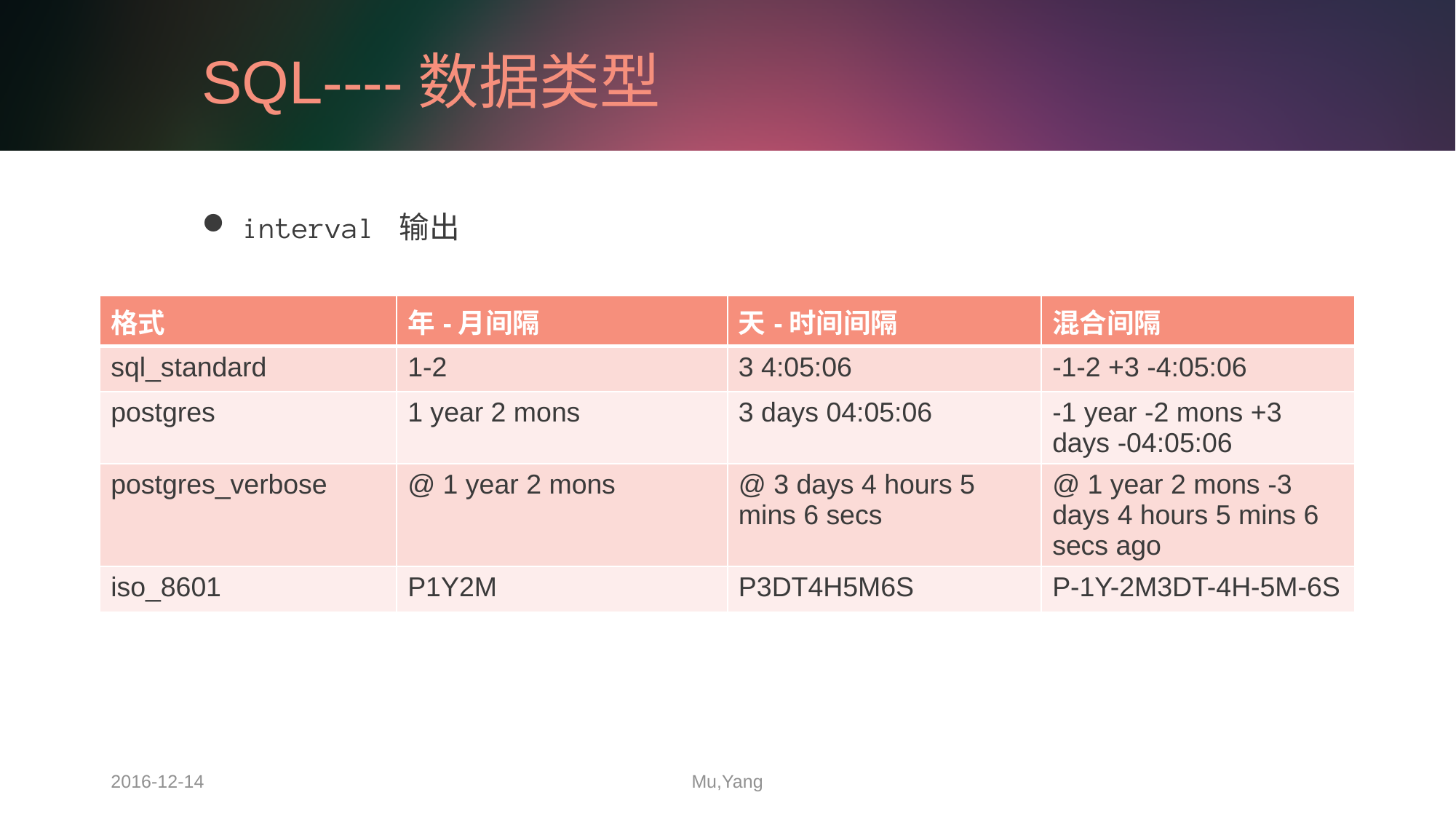

# SQL----数据类型
interval 输出

| 格式 | 年-月间隔 | 天-时间间隔 | 混合间隔 |
| --- | --- | --- | --- |
| sql\_standard | 1-2 | 3 4:05:06 | -1-2 +3 -4:05:06 |
| postgres | 1 year 2 mons | 3 days 04:05:06 | -1 year -2 mons +3 days -04:05:06 |
| postgres\_verbose | @ 1 year 2 mons | @ 3 days 4 hours 5 mins 6 secs | @ 1 year 2 mons -3 days 4 hours 5 mins 6 secs ago |
| iso\_8601 | P1Y2M | P3DT4H5M6S | P-1Y-2M3DT-4H-5M-6S |
2016-12-14
Mu,Yang
74